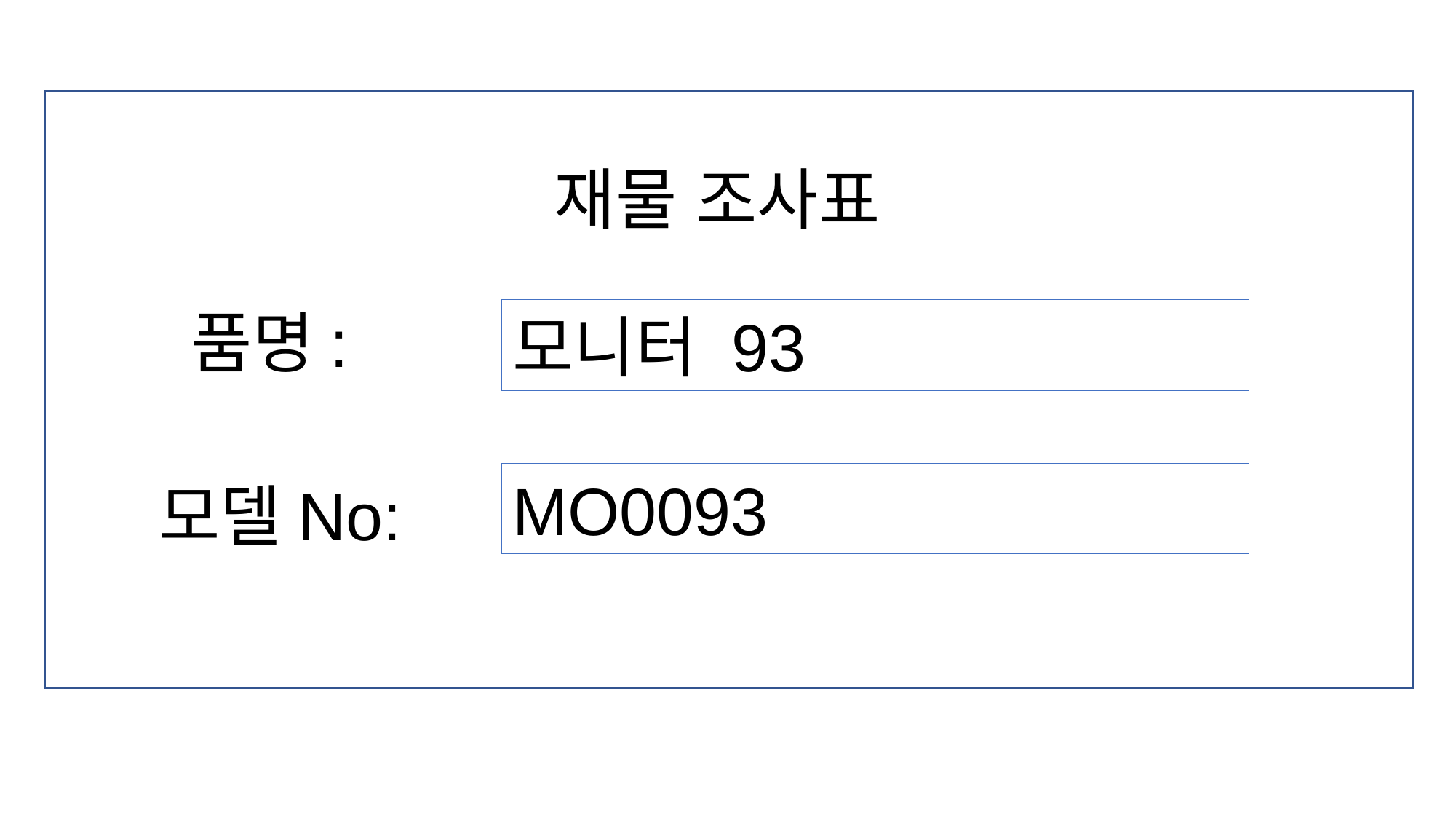

재물 조사표
품명:
모니터 93
MO0093
모델No: